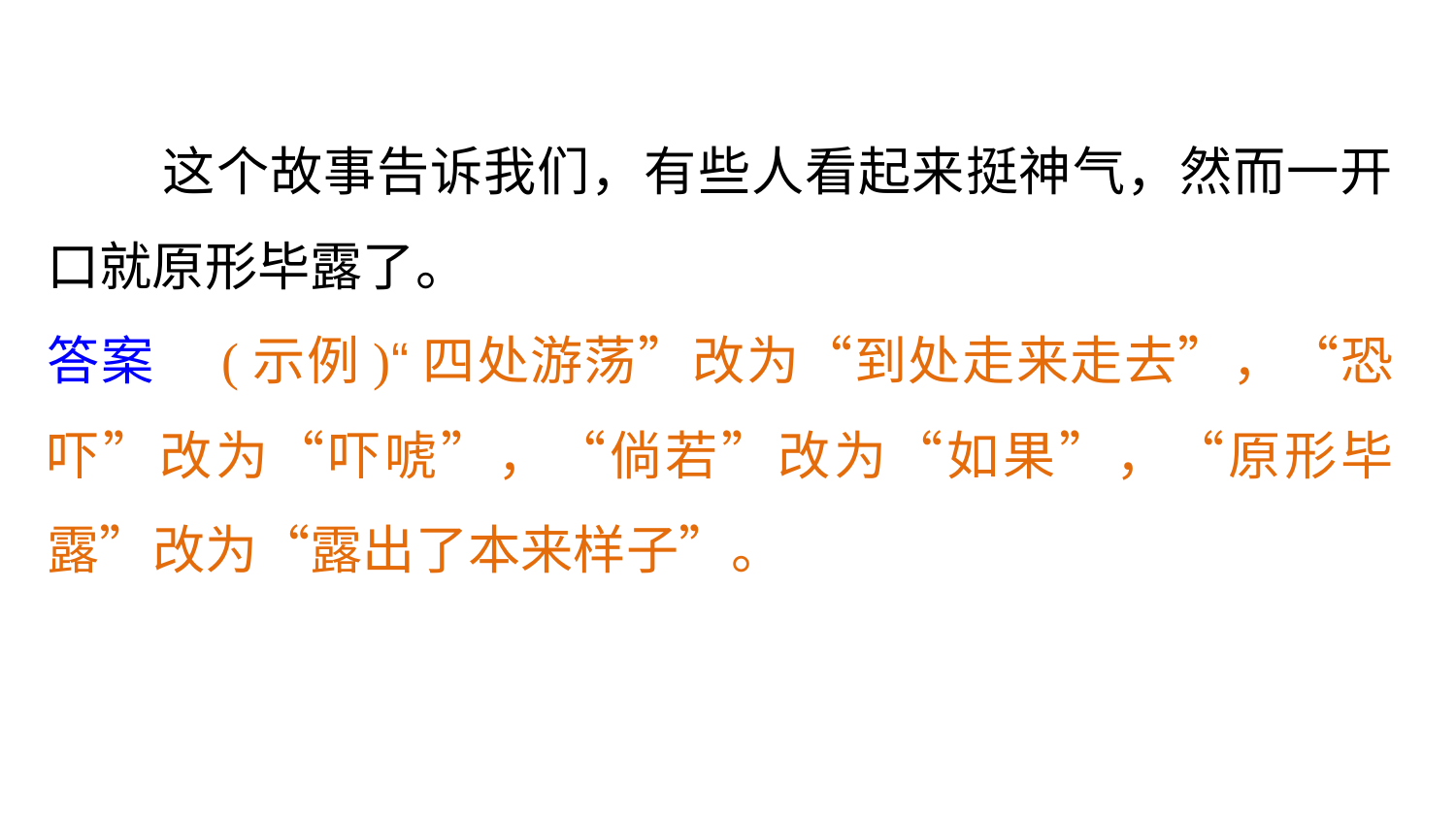

这个故事告诉我们，有些人看起来挺神气，然而一开口就原形毕露了。
答案　(示例)“四处游荡”改为“到处走来走去”，“恐吓”改为“吓唬”，“倘若”改为“如果”，“原形毕露”改为“露出了本来样子”。